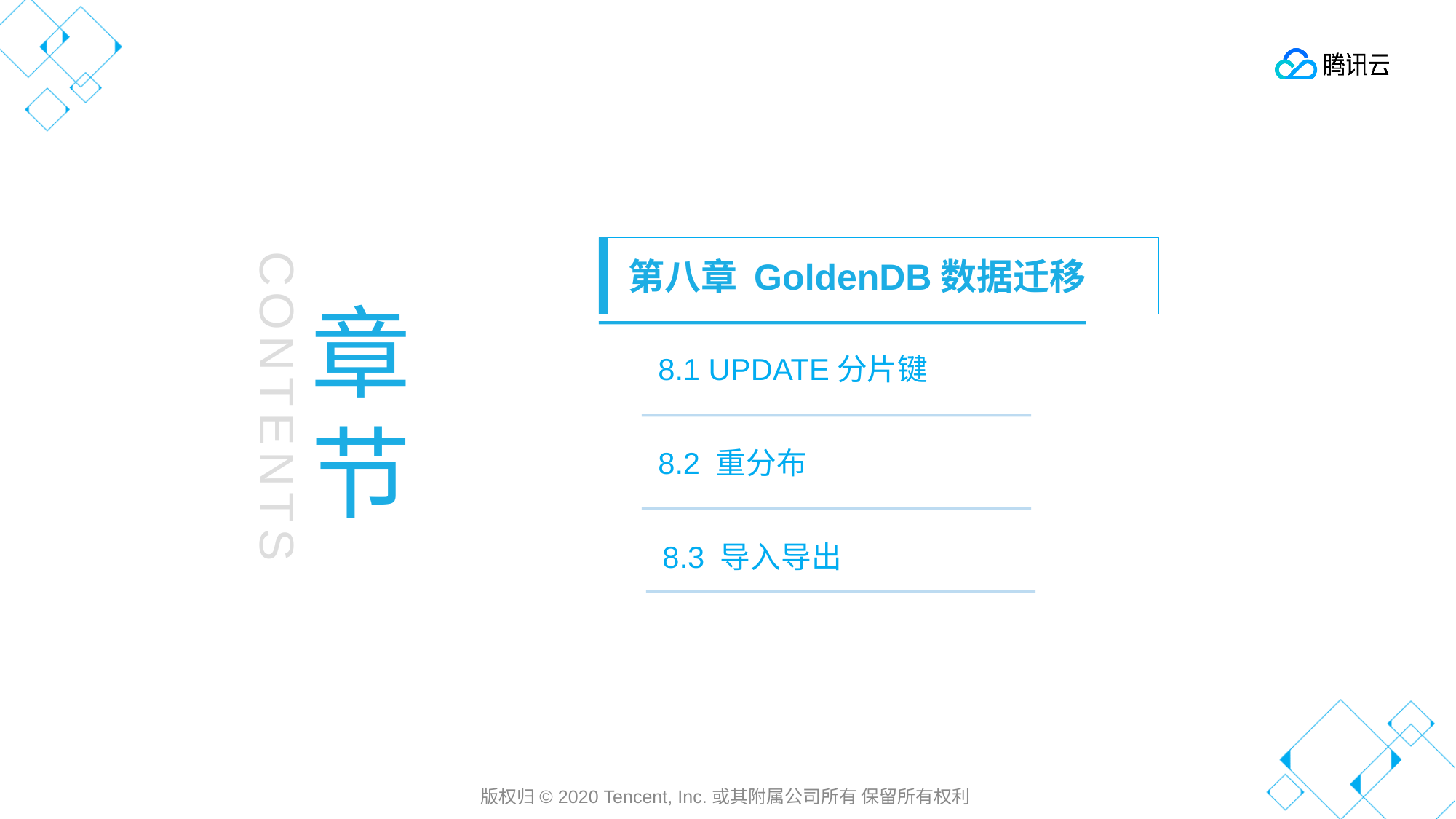

第八章 GoldenDB数据迁移
章节

第一章 云计算发展历史
8.1 UPDATE分片键
CONTENTS

8.2 重分布

8.3 导入导出

版权归© 2020 Tencent, Inc.或其附属公司所有 保留所有权利